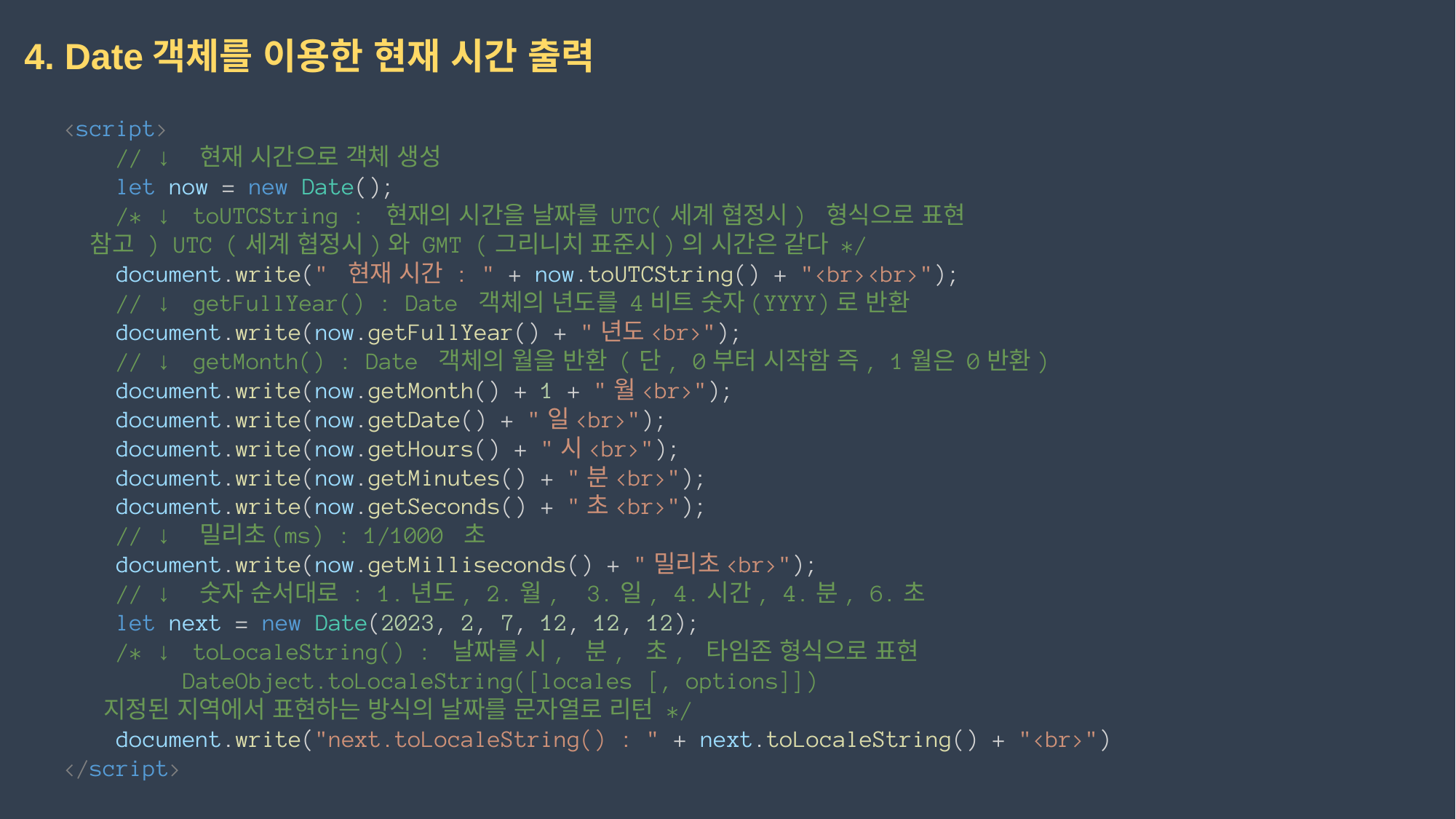

4. Date객체를 이용한 현재 시간 출력
    <script>
        // ↓ 현재 시간으로 객체 생성
        let now = new Date();
        /* ↓ toUTCString : 현재의 시간을 날짜를 UTC(세계 협정시) 형식으로 표현
           참고 ) UTC (세계 협정시)와 GMT (그리니치 표준시)의 시간은 같다 */
        document.write(" 현재 시간 : " + now.toUTCString() + "<br><br>");
        // ↓ getFullYear() : Date 객체의 년도를 4비트 숫자(YYYY)로 반환
        document.write(now.getFullYear() + "년도<br>");
        // ↓ getMonth() : Date 객체의 월을 반환 (단, 0부터 시작함 즉, 1월은 0반환)
        document.write(now.getMonth() + 1 + "월<br>");
        document.write(now.getDate() + "일<br>");
        document.write(now.getHours() + "시<br>");
        document.write(now.getMinutes() + "분<br>");
        document.write(now.getSeconds() + "초<br>");
        // ↓ 밀리초(ms) : 1/1000 초
        document.write(now.getMilliseconds() + "밀리초<br>");
        // ↓ 숫자 순서대로 : 1.년도, 2.월,  3.일, 4.시간, 4.분, 6.초
        let next = new Date(2023, 2, 7, 12, 12, 12);
        /* ↓ toLocaleString() : 날짜를 시, 분, 초, 타임존 형식으로 표현
             DateObject.toLocaleString([locales [, options]])
             지정된 지역에서 표현하는 방식의 날짜를 문자열로 리턴 */
        document.write("next.toLocaleString() : " + next.toLocaleString() + "<br>")
    </script>

2023-03-07
권민지